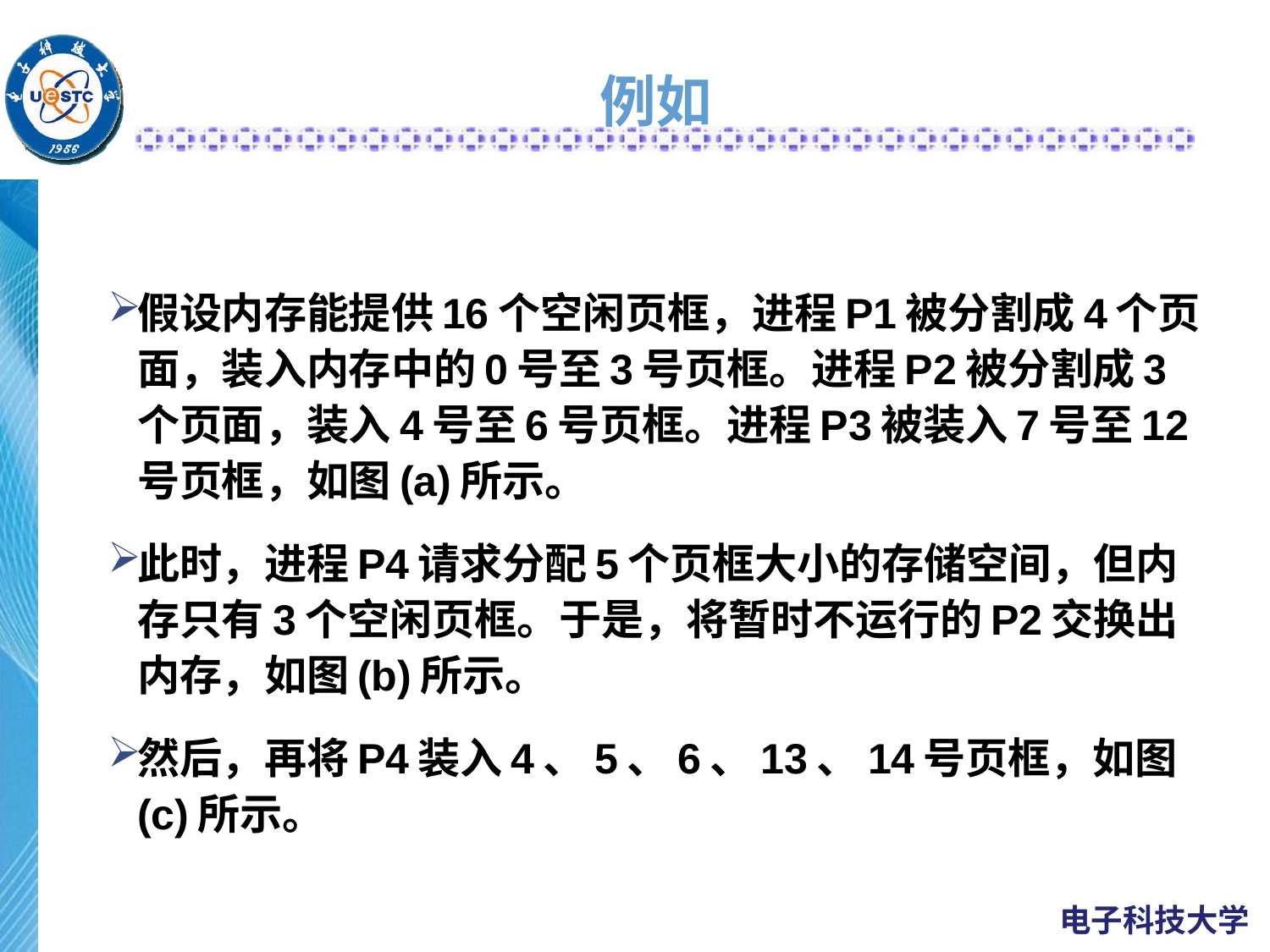

# 例如
假设内存能提供16个空闲页框，进程P1被分割成4个页面，装入内存中的0号至3号页框。进程P2被分割成3个页面，装入4号至6号页框。进程P3被装入7号至12号页框，如图(a)所示。
此时，进程P4请求分配5个页框大小的存储空间，但内存只有3个空闲页框。于是，将暂时不运行的P2交换出内存，如图(b)所示。
然后，再将P4装入4、5、6、13、14号页框，如图(c)所示。